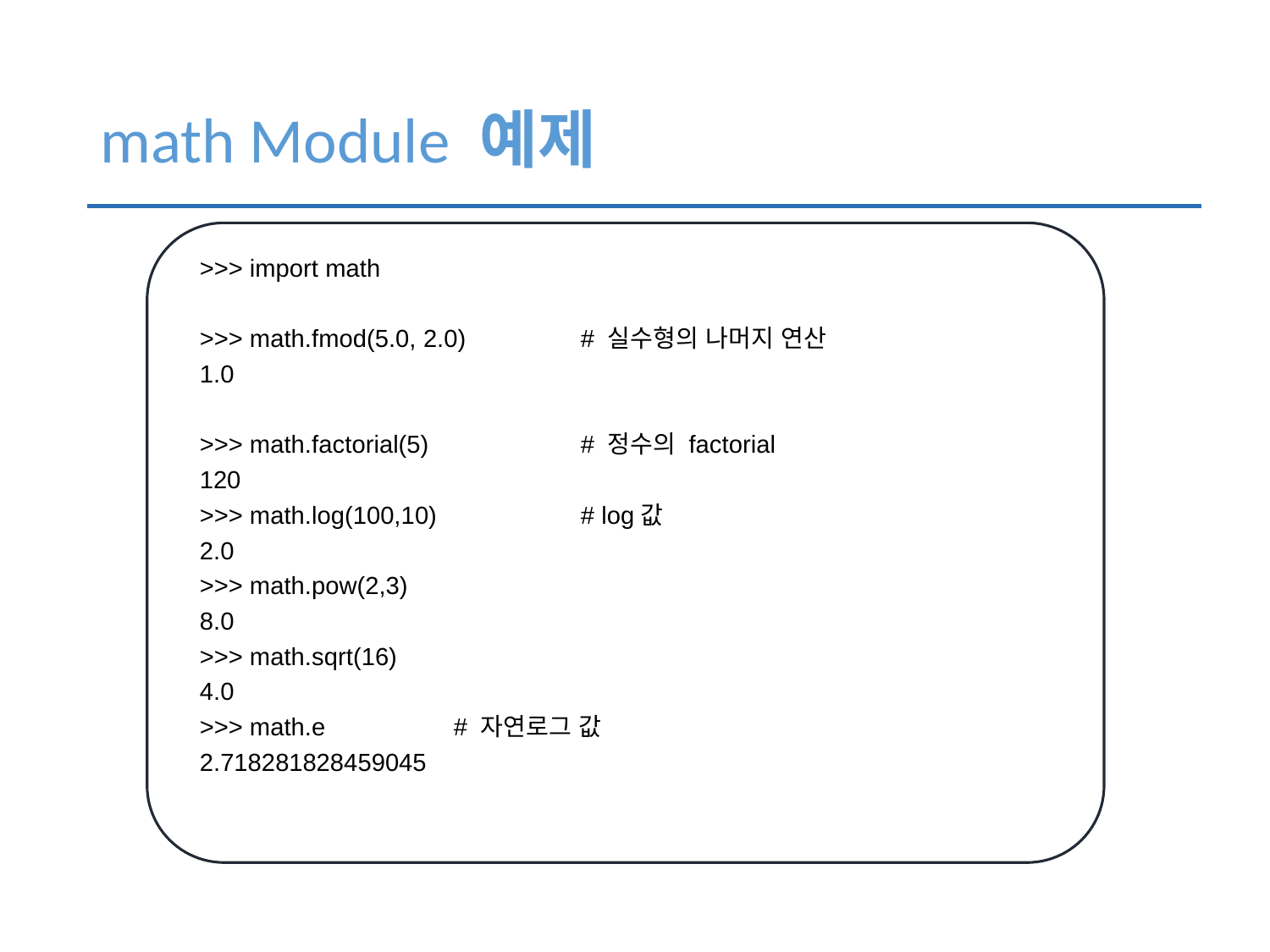

# math Module 예제

>>> import math

>>> math.fmod(5.0, 2.0) 	# 실수형의 나머지 연산
1.0

>>> math.factorial(5)		# 정수의 factorial
120
>>> math.log(100,10)		# log값
2.0
>>> math.pow(2,3)
8.0
>>> math.sqrt(16)
4.0
>>> math.e		# 자연로그 값
2.718281828459045